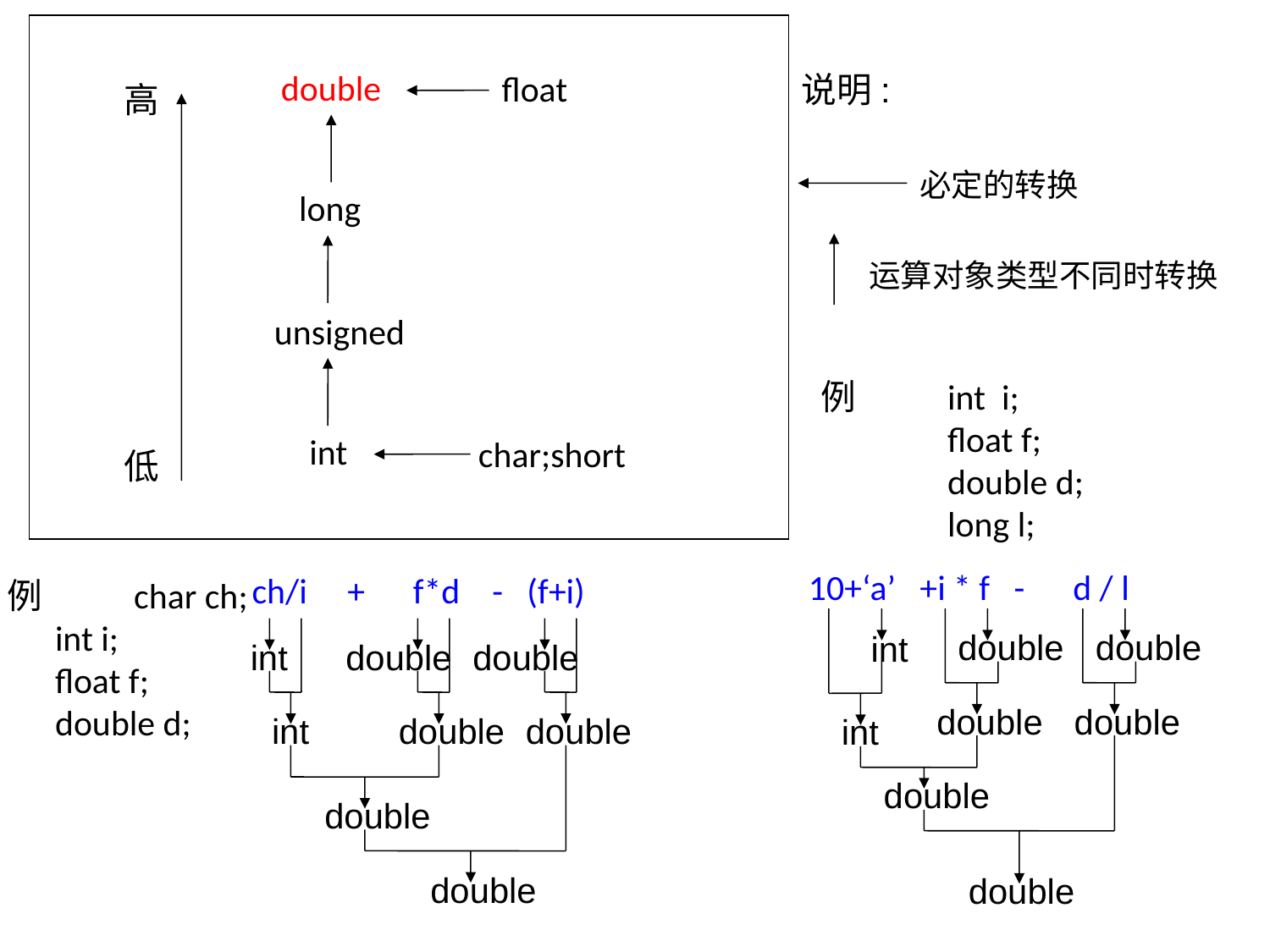

double
float
高

long

unsigned

int
char;short
低

说明:
必定的转换

运算对象类型不同时转换
例	int  i;
	float f;
	double d;
	long l;
10+‘a’   +i * f   -      d / l
ch/i     +      f*d    -   (f+i)
例 	char ch;
      int i;
      float f;
      double d;

int

int

double

double

double

double

double

double

int

int

double

double

double

double

double

double